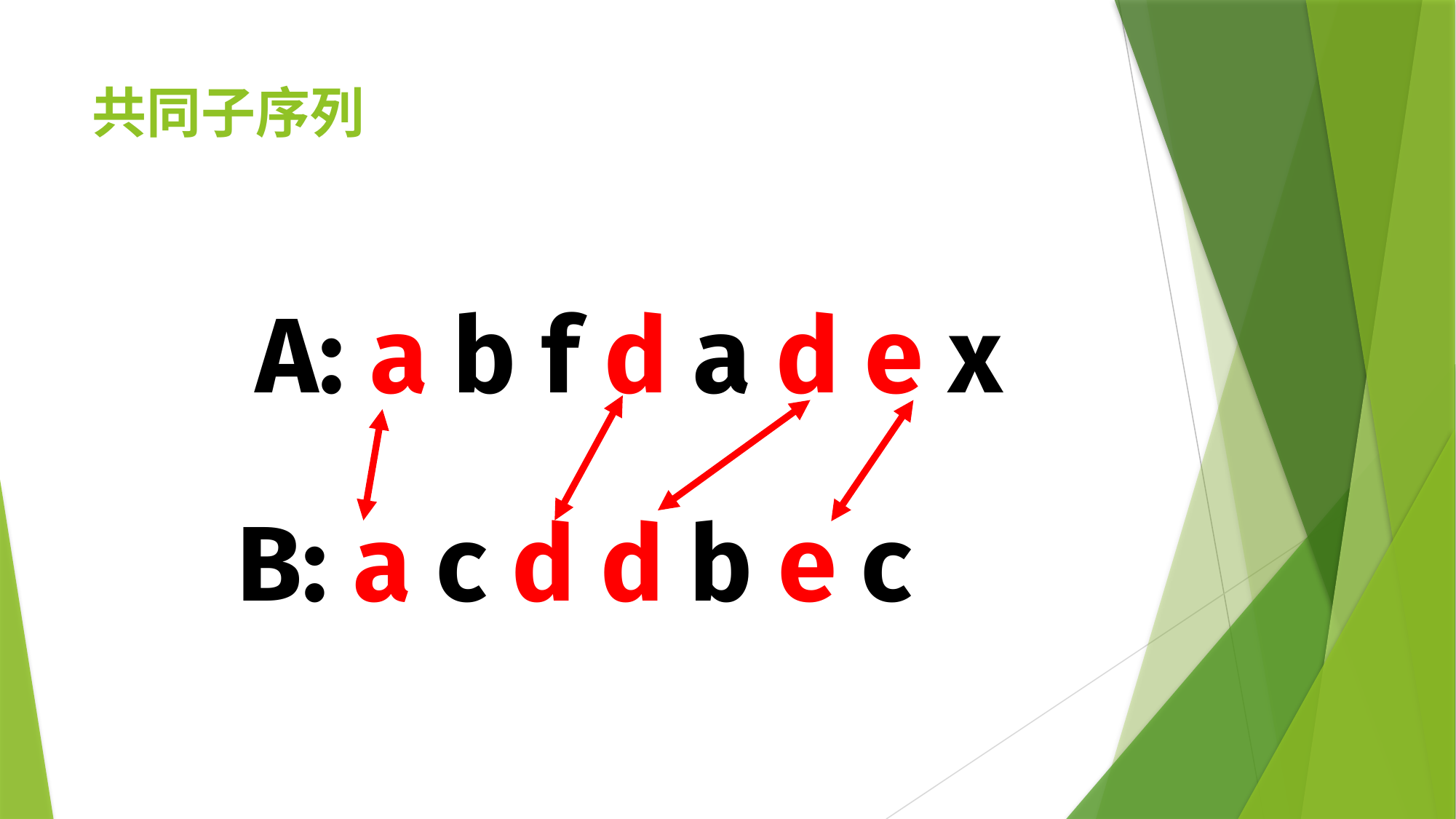

# 共同子序列
A: a b f d a d e x
B: a c d d b e c